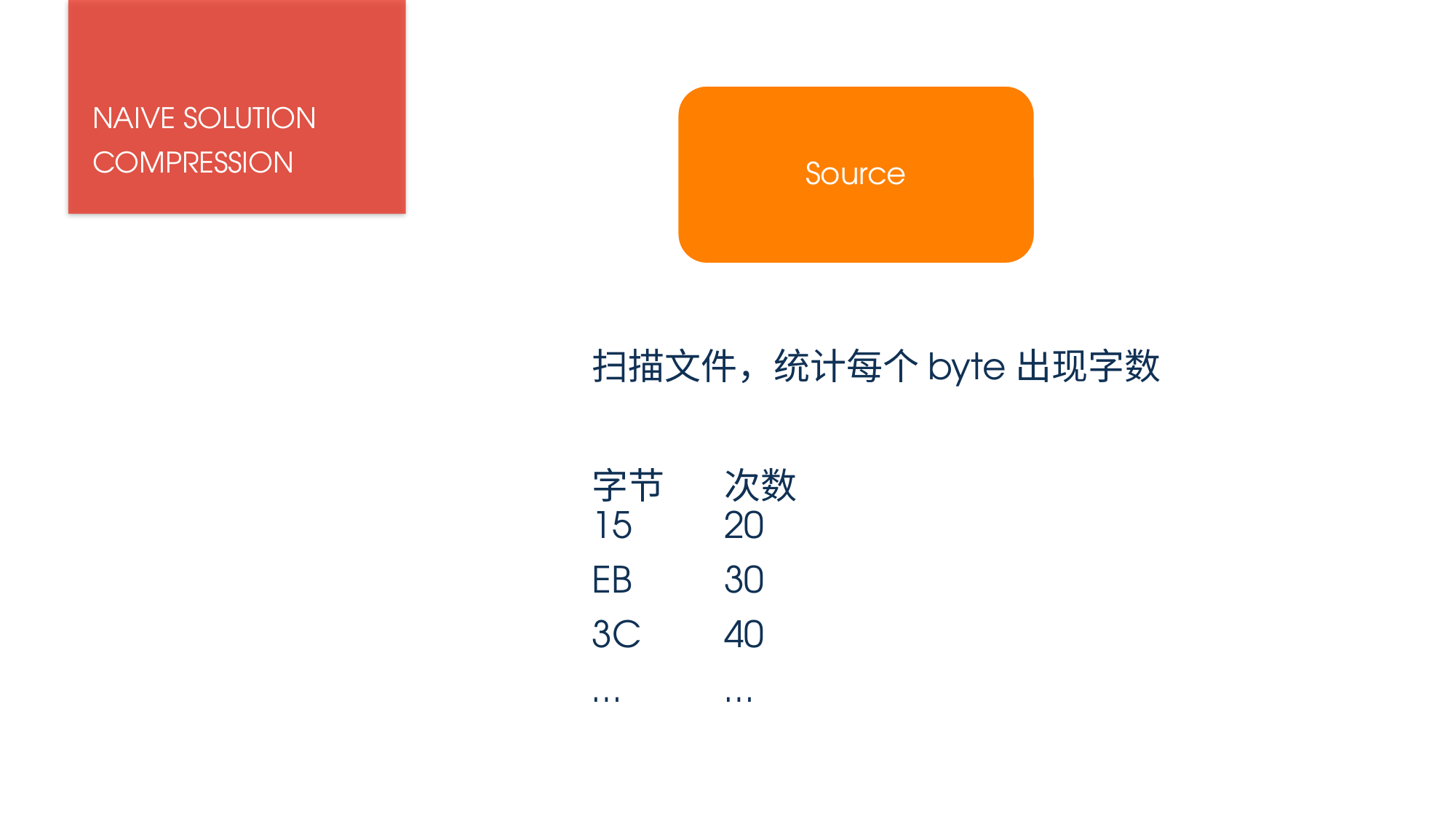

NAIVE SOLUTION
COMPRESSION

Source
扫描文件，统计每个byte出现字数
| 字节 | 次数 |
| --- | --- |
| 15 | 20 |
| EB | 30 |
| 3C | 40 |
| … | … |